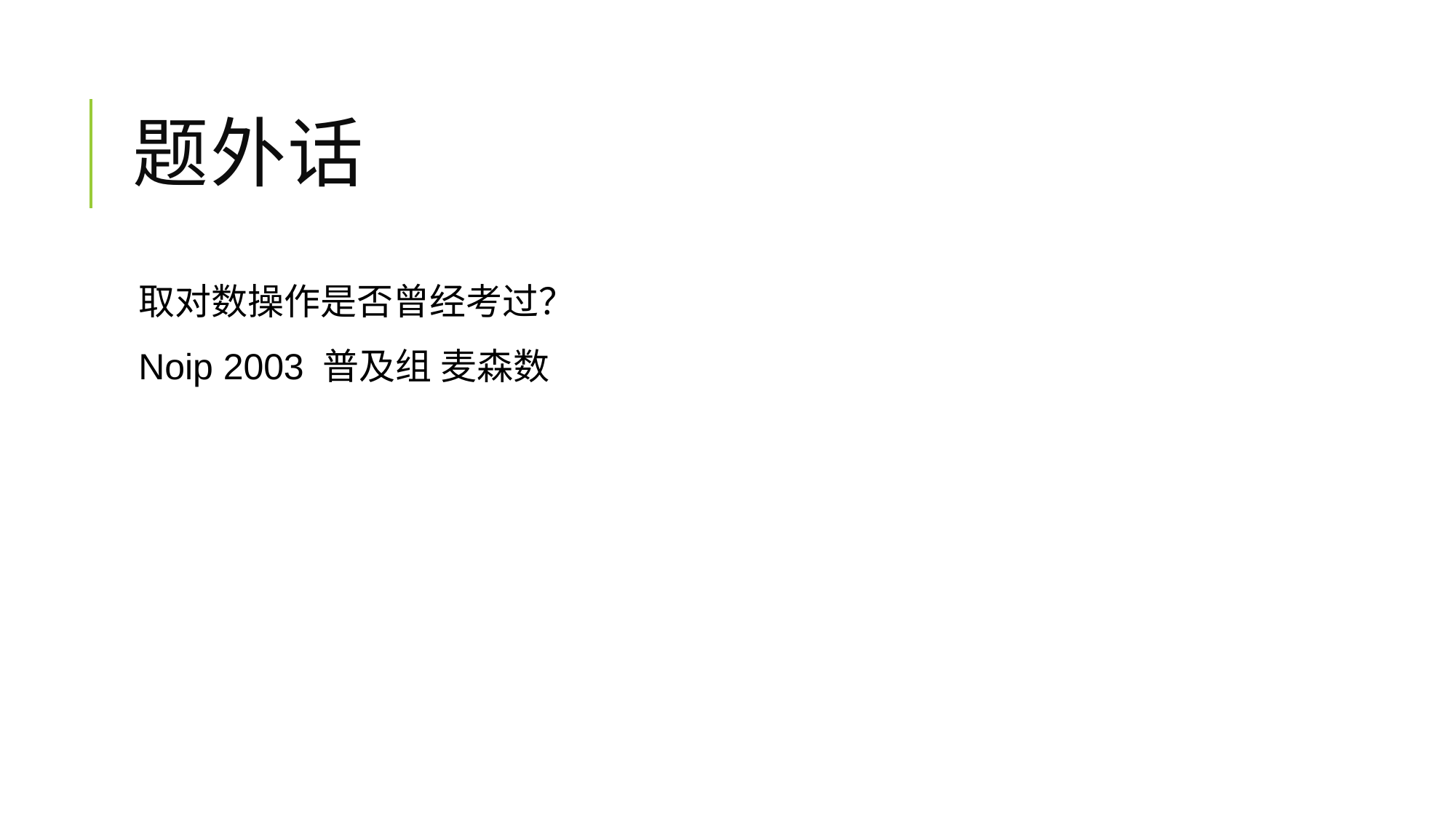

# 题外话
取对数操作是否曾经考过？
Noip 2003 普及组 麦森数